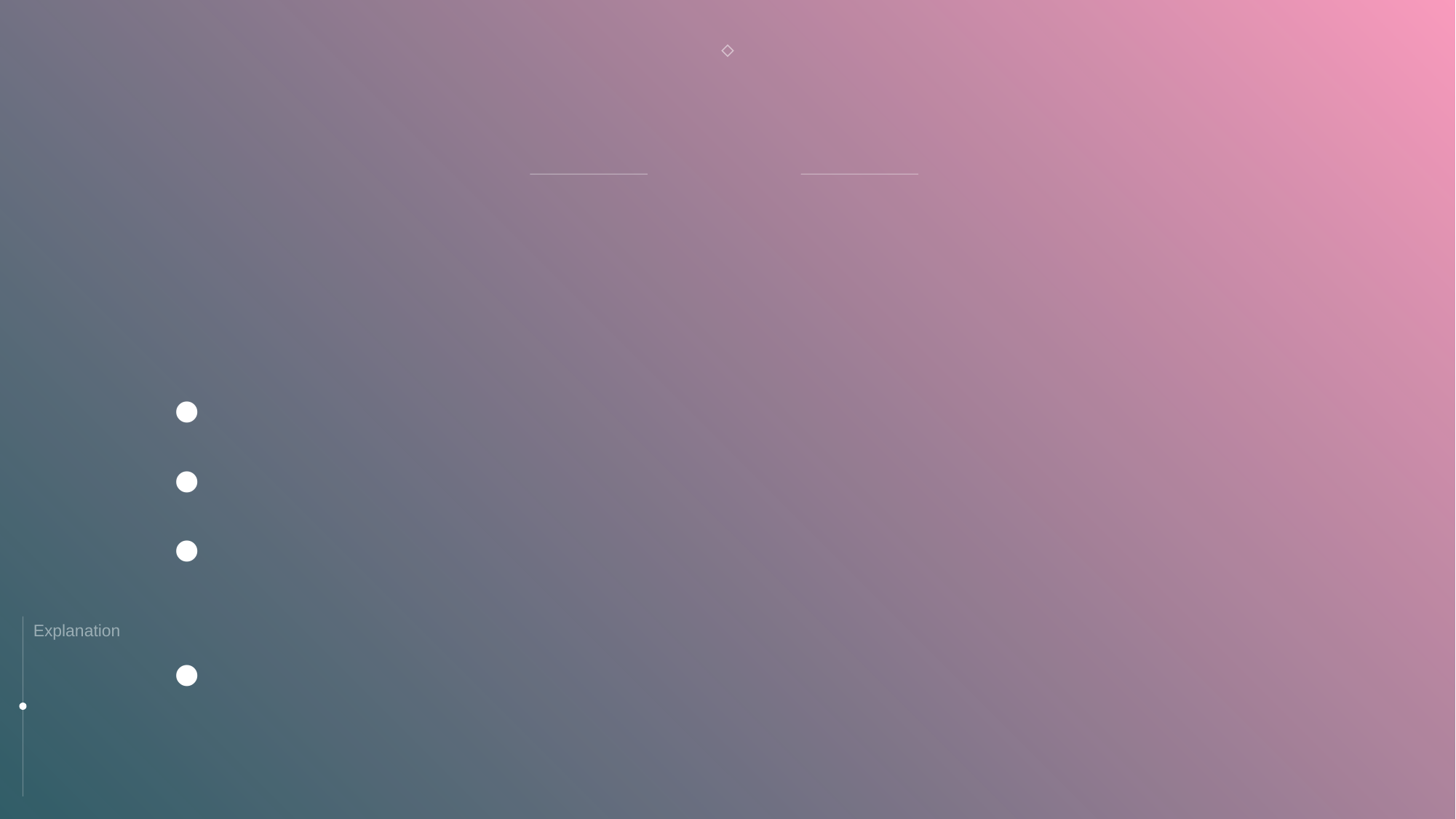

# 아기 모니터링 드론
Main Idea
아기 머리 위에서 드론에 카메라를 부착하여 아기를 모니터링합니다.
카메라에 찍히는 영상은 어플을  통해 실시간으로 확인 할 수 있습니다.
어플을 통한 영상을 보지 못하더라도 영상을 통해 수집된 상황 분석을 통하여 위험하거나 특정상황을 인식하여 알려줍니다.
블랙박스 역할도 합니다.
Explanation
Concept
Function
Practicality
Problem

4